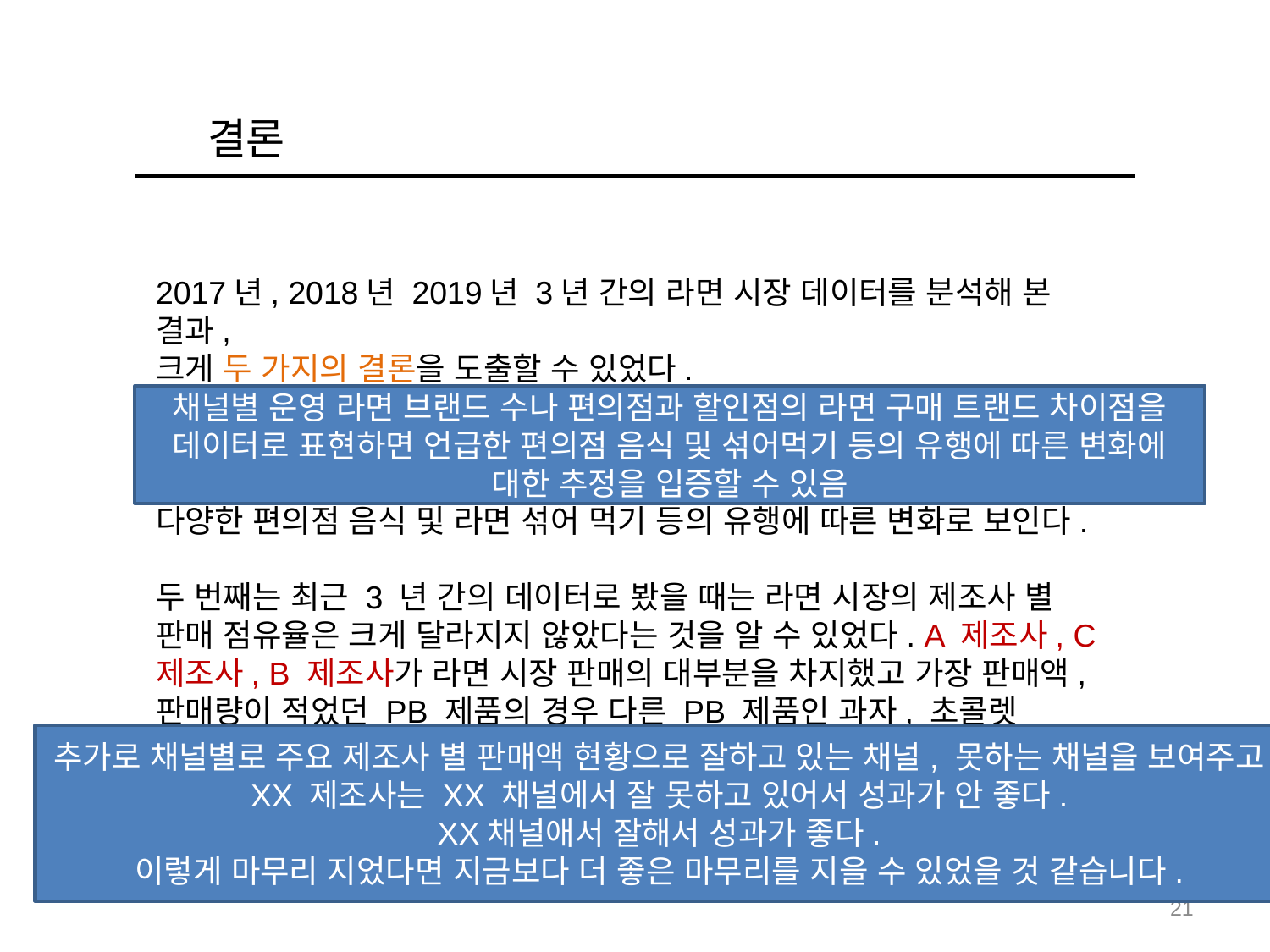

결론
2017년, 2018년 2019년 3년 간의 라면 시장 데이터를 분석해 본 결과,
크게 두 가지의 결론을 도출할 수 있었다.

첫 번재는 라면 판매 채널에 따른 최근 3 년간의 변화에서는 판매의 흐름이 할인점에서 편의점으로 넘어가는 것을 알 수 있었다. 이는 최근 다양한 편의점 음식 및 라면 섞어 먹기 등의 유행에 따른 변화로 보인다.

두 번째는 최근 3 년 간의 데이터로 봤을 때는 라면 시장의 제조사 별 판매 점유율은 크게 달라지지 않았다는 것을 알 수 있었다. A 제조사, C 제조사, B 제조사가 라면 시장 판매의 대부분을 차지했고 가장 판매액, 판매량이 적었던 PB 제품의 경우 다른 PB 제품인 과자, 초콜렛 등과는 다르게 라면의 경우 크게 이슈를 끌지 못하는 것으로 예측해볼 수 있었다.
채널별 운영 라면 브랜드 수나 편의점과 할인점의 라면 구매 트랜드 차이점을 데이터로 표현하면 언급한 편의점 음식 및 섞어먹기 등의 유행에 따른 변화에 대한 추정을 입증할 수 있음
추가로 채널별로 주요 제조사 별 판매액 현황으로 잘하고 있는 채널, 못하는 채널을 보여주고 XX 제조사는 XX 채널에서 잘 못하고 있어서 성과가 안 좋다.
XX채널애서 잘해서 성과가 좋다.
이렇게 마무리 지었다면 지금보다 더 좋은 마무리를 지을 수 있었을 것 같습니다.
21